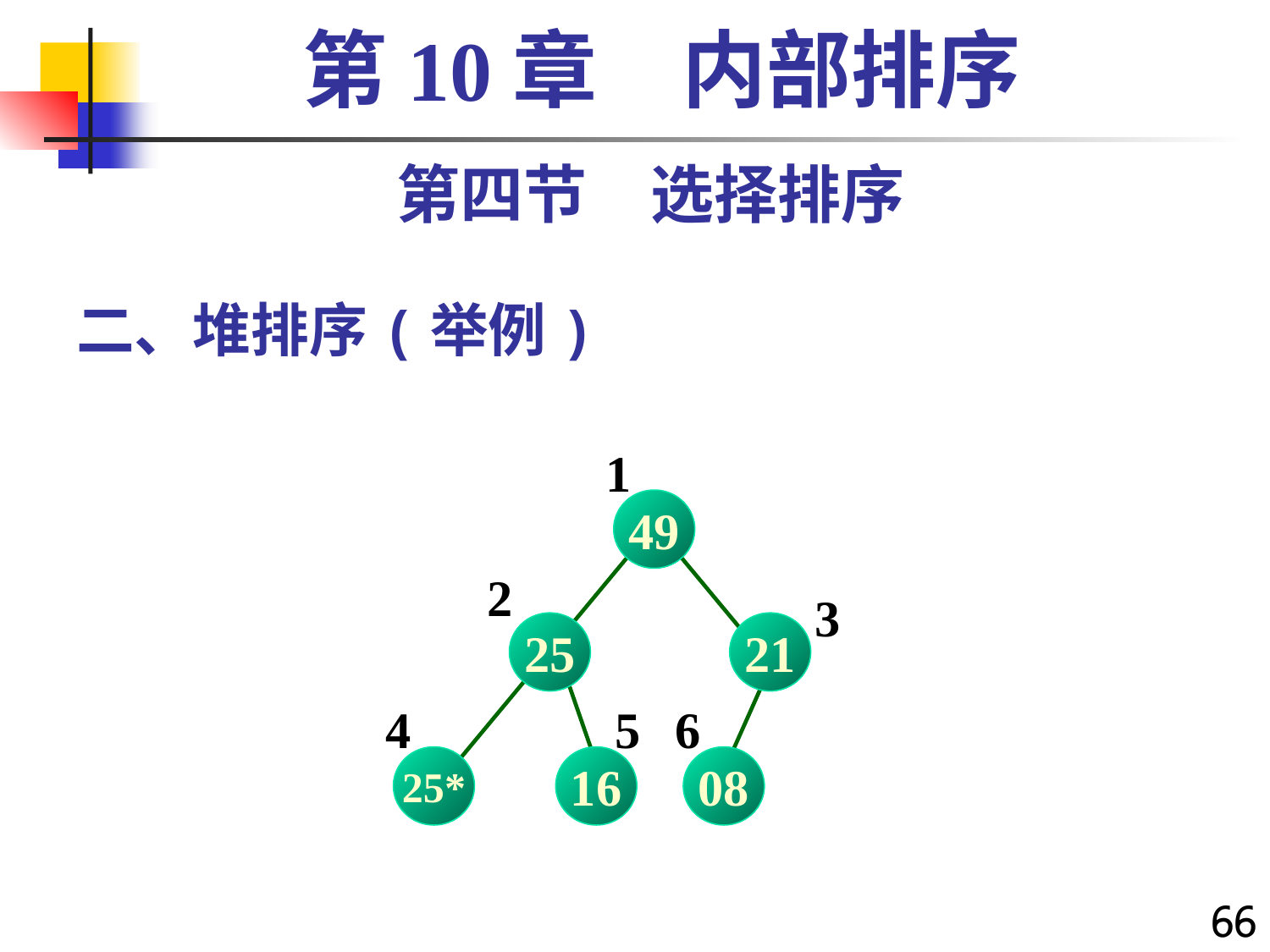

第10章　内部排序
第四节　选择排序
# 二、堆排序(举例)
1
49

2
3
25
21

4
5
6
25*
16
08
66